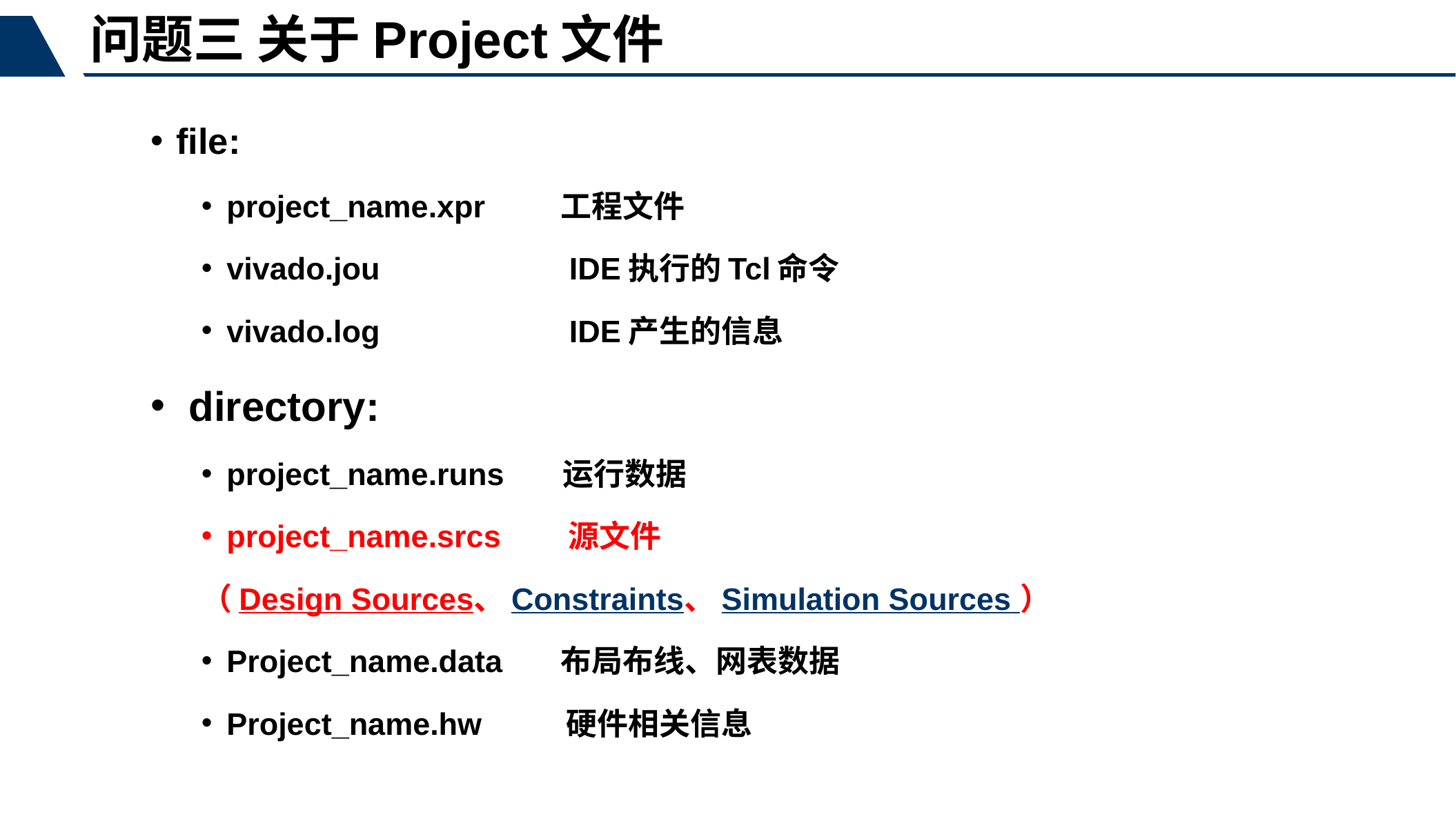

问题三 关于Project文件

file:
project_name.xpr        工程文件
vivado.jou                      IDE执行的Tcl命令
vivado.log                      IDE产生的信息
directory:
project_name.runs      运行数据
project_name.srcs       源文件
（Design Sources、Constraints、Simulation Sources ）
Project_name.data      布局布线、网表数据
Project_name.hw         硬件相关信息